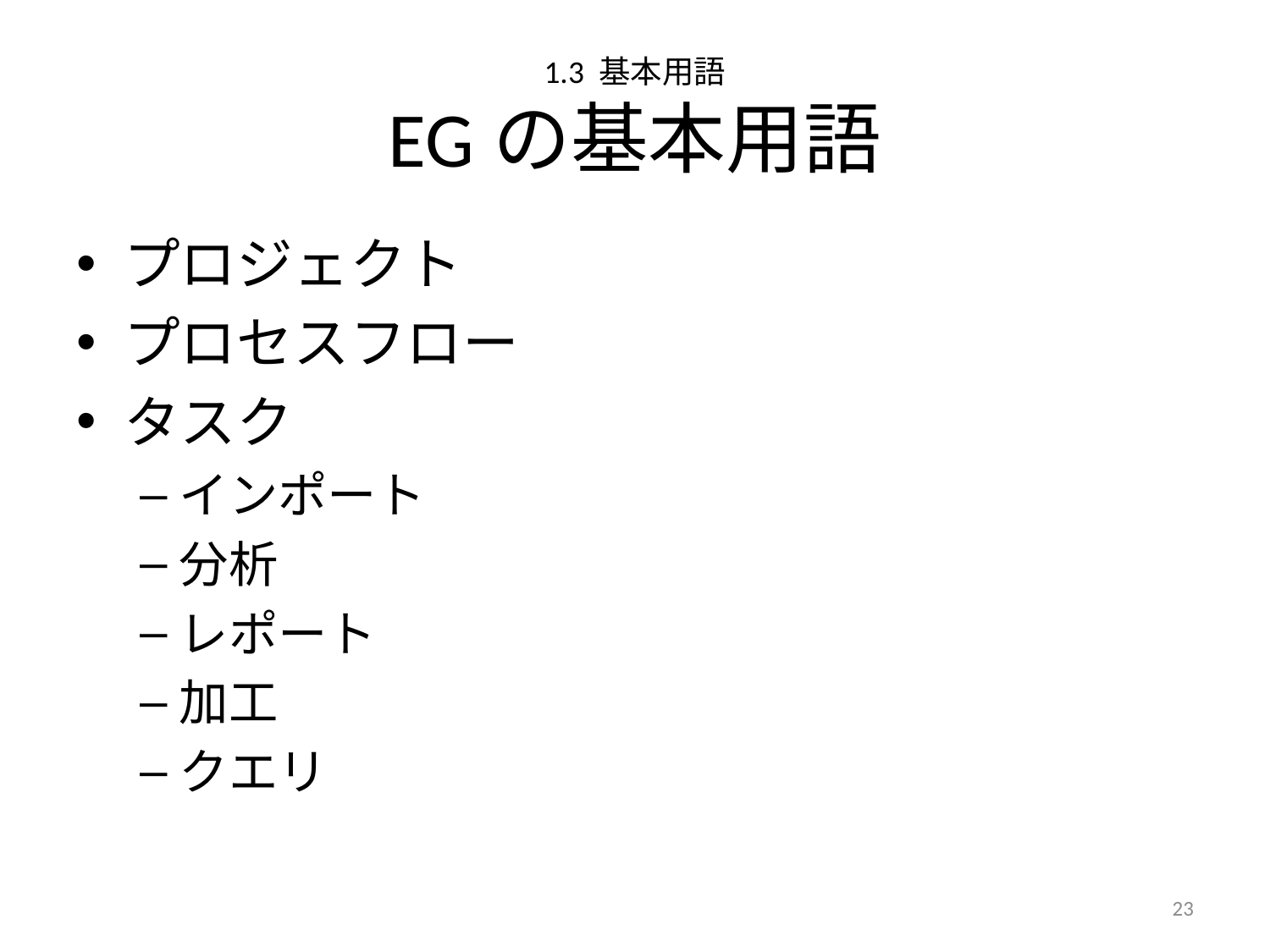

# 1.3 基本用語 EGの基本用語
プロジェクト
プロセスフロー
タスク
インポート
分析
レポート
加工
クエリ

23